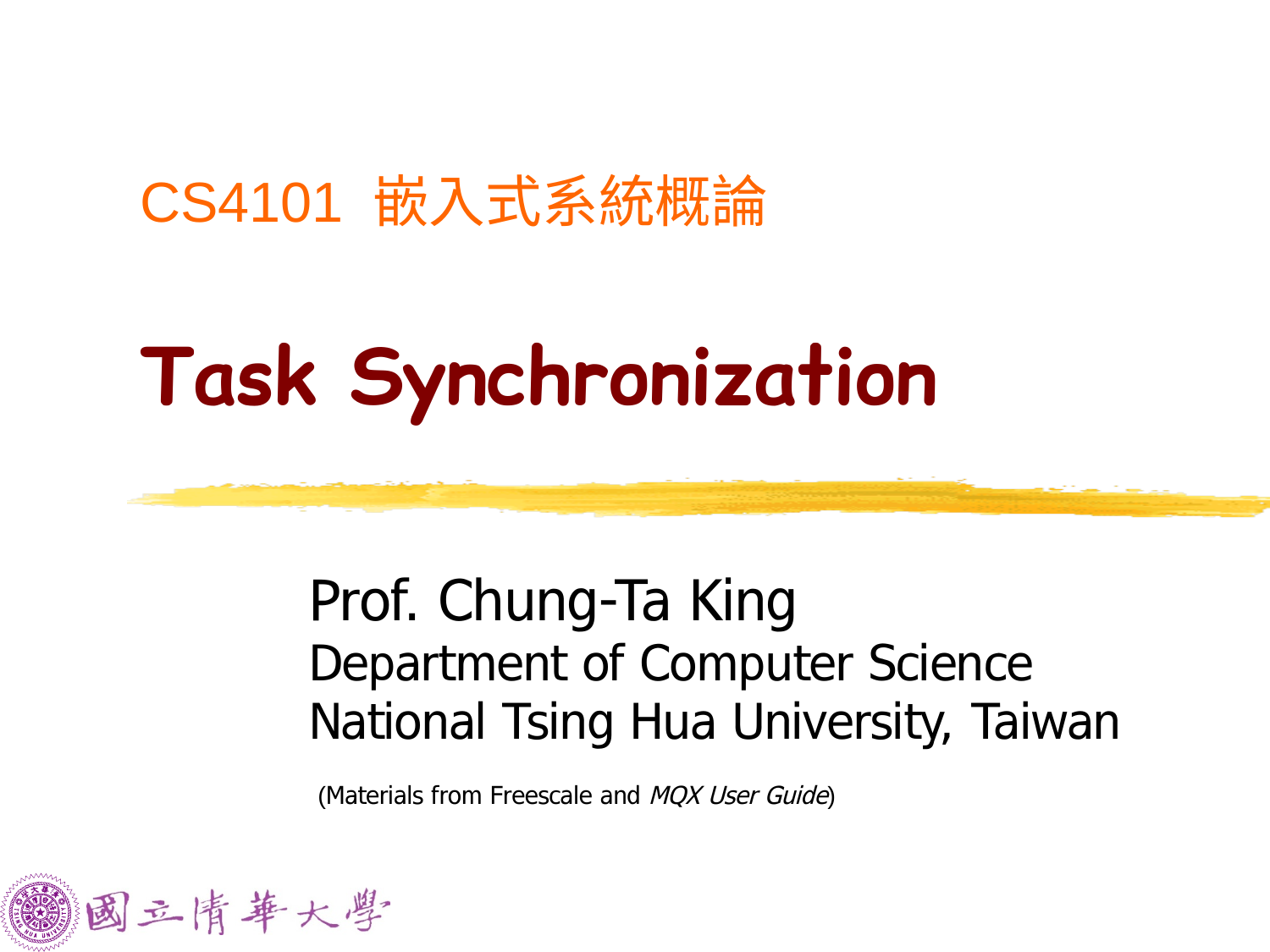

# CS4101 嵌入式系統概論 Task Synchronization
Prof. Chung-Ta King
Department of Computer Science
National Tsing Hua University, Taiwan
(Materials from Freescale and MQX User Guide)